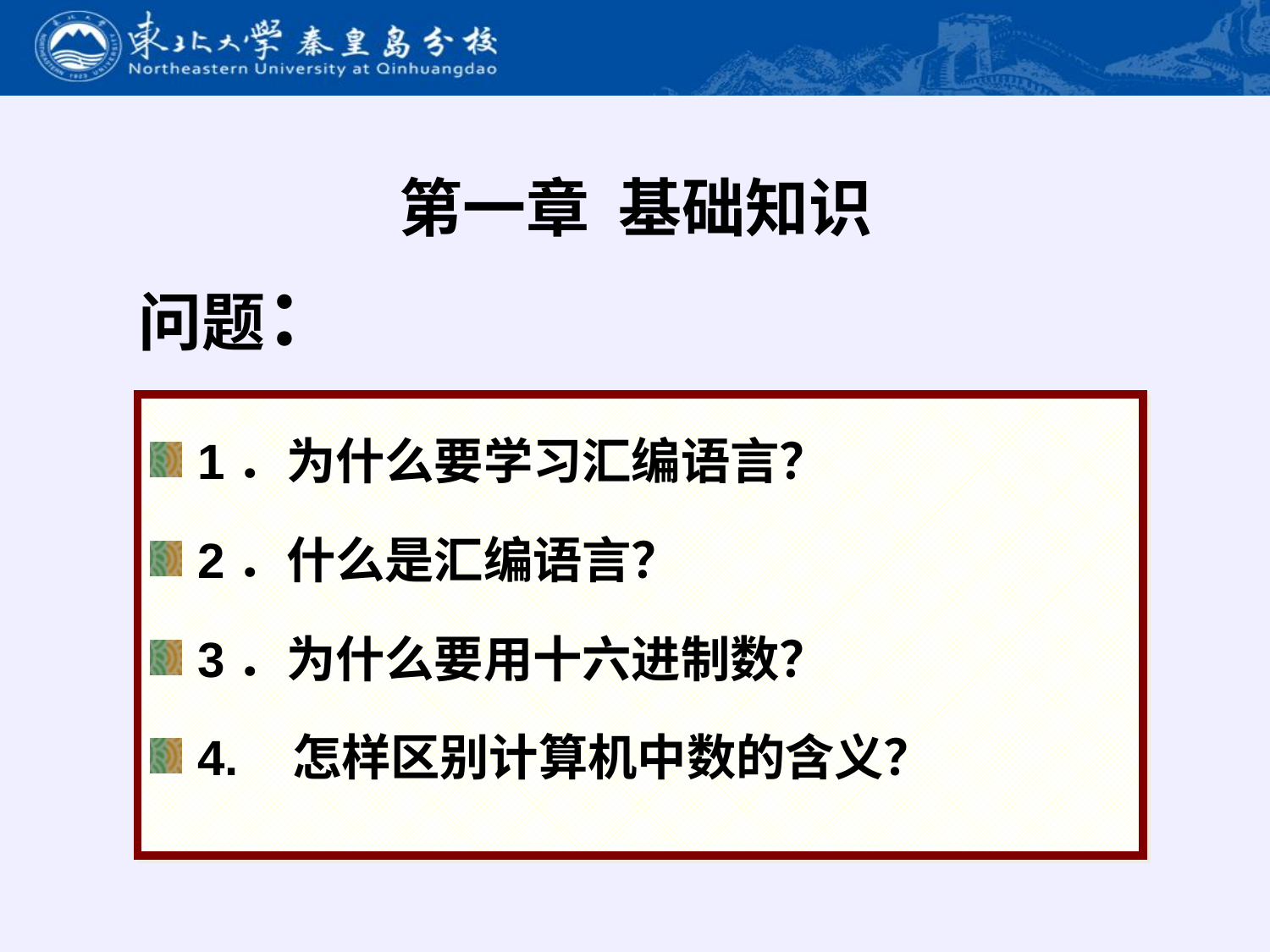

第一章  基础知识
# 问题：
1．为什么要学习汇编语言？
2．什么是汇编语言？
3．为什么要用十六进制数？
4.   怎样区别计算机中数的含义？